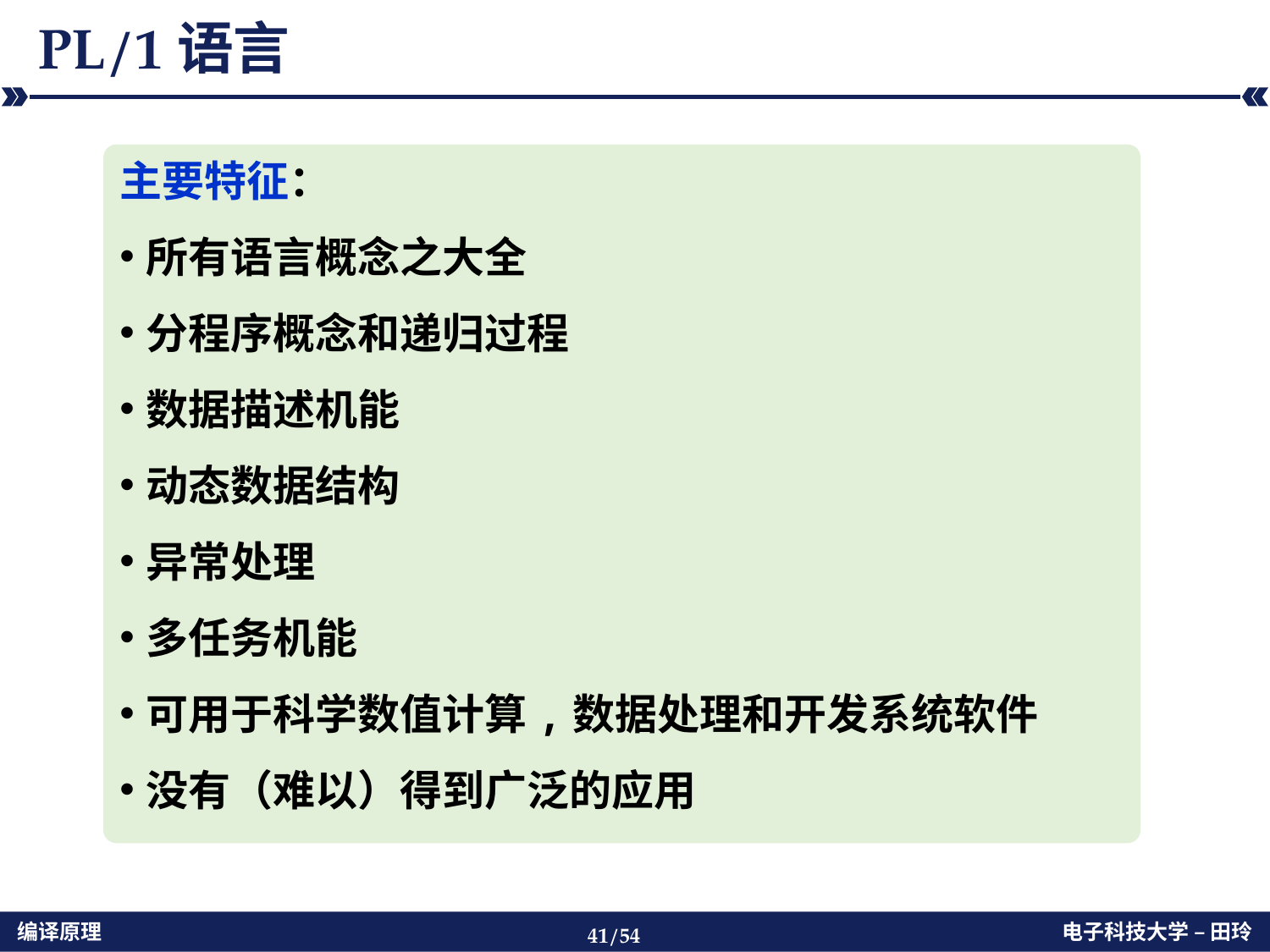

# PL/1语言
主要特征：
所有语言概念之大全
分程序概念和递归过程
数据描述机能
动态数据结构
异常处理
多任务机能
可用于科学数值计算,数据处理和开发系统软件
没有（难以）得到广泛的应用